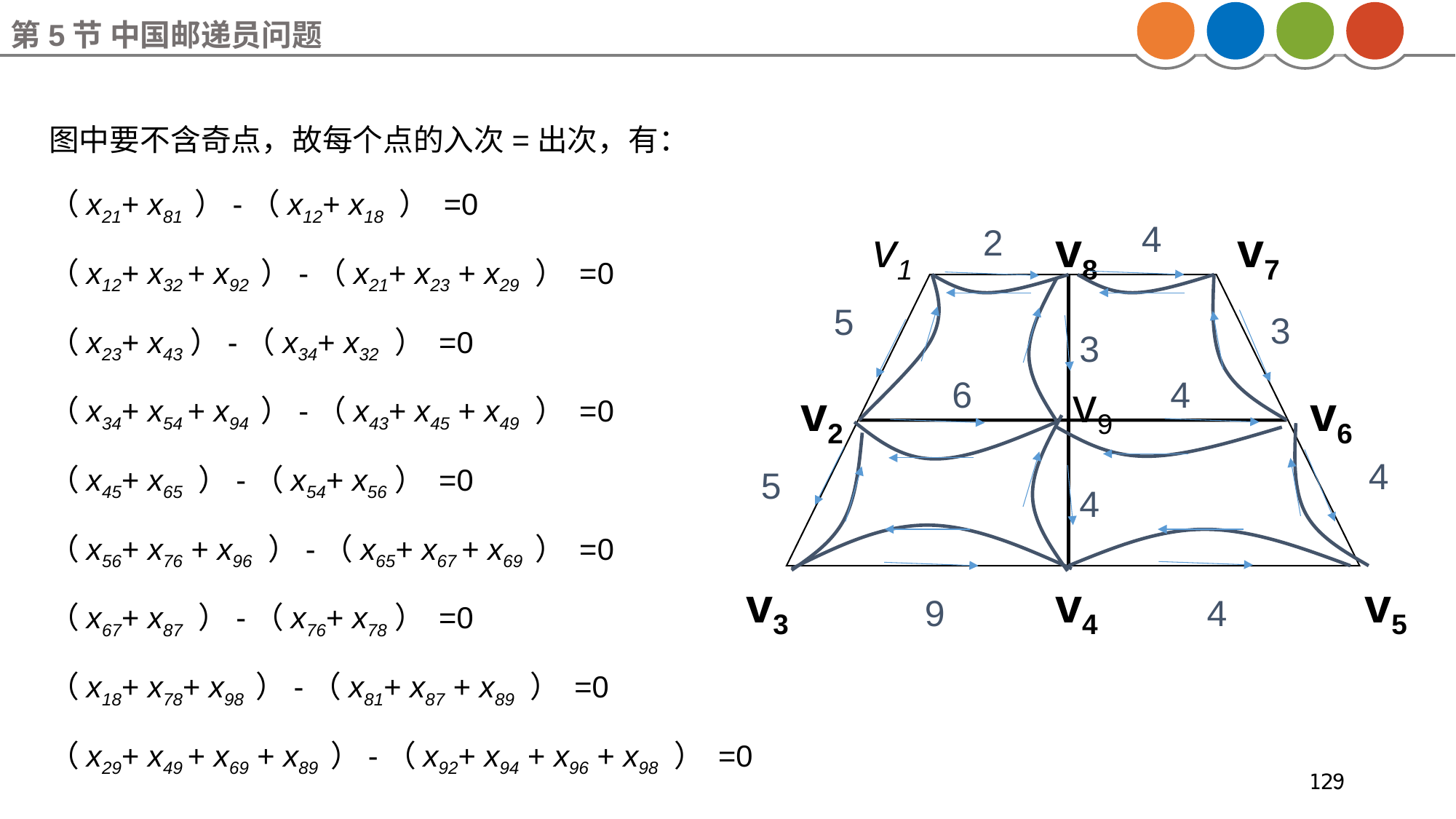

第5节 中国邮递员问题
图中要不含奇点，故每个点的入次=出次，有：
（x21+ x81 ）-（x12+ x18 ） =0
（x12+ x32 + x92 ）-（x21+ x23 + x29 ） =0
（x23+ x43）-（x34+ x32 ） =0
（x34+ x54 + x94 ）-（x43+ x45 + x49 ） =0
（x45+ x65 ）-（x54+ x56） =0
（x56+ x76 + x96 ）-（x65+ x67 + x69 ） =0
（x67+ x87 ）-（x76+ x78） =0
（x18+ x78+ x98 ）-（x81+ x87 + x89 ） =0
（x29+ x49 + x69 + x89 ）-（x92+ x94 + x96 + x98 ） =0

4
v1
v8
v7
2

5
3
3
6
v9
4
v2
v6

4
5
4

v3
v4
v5
9
4

129